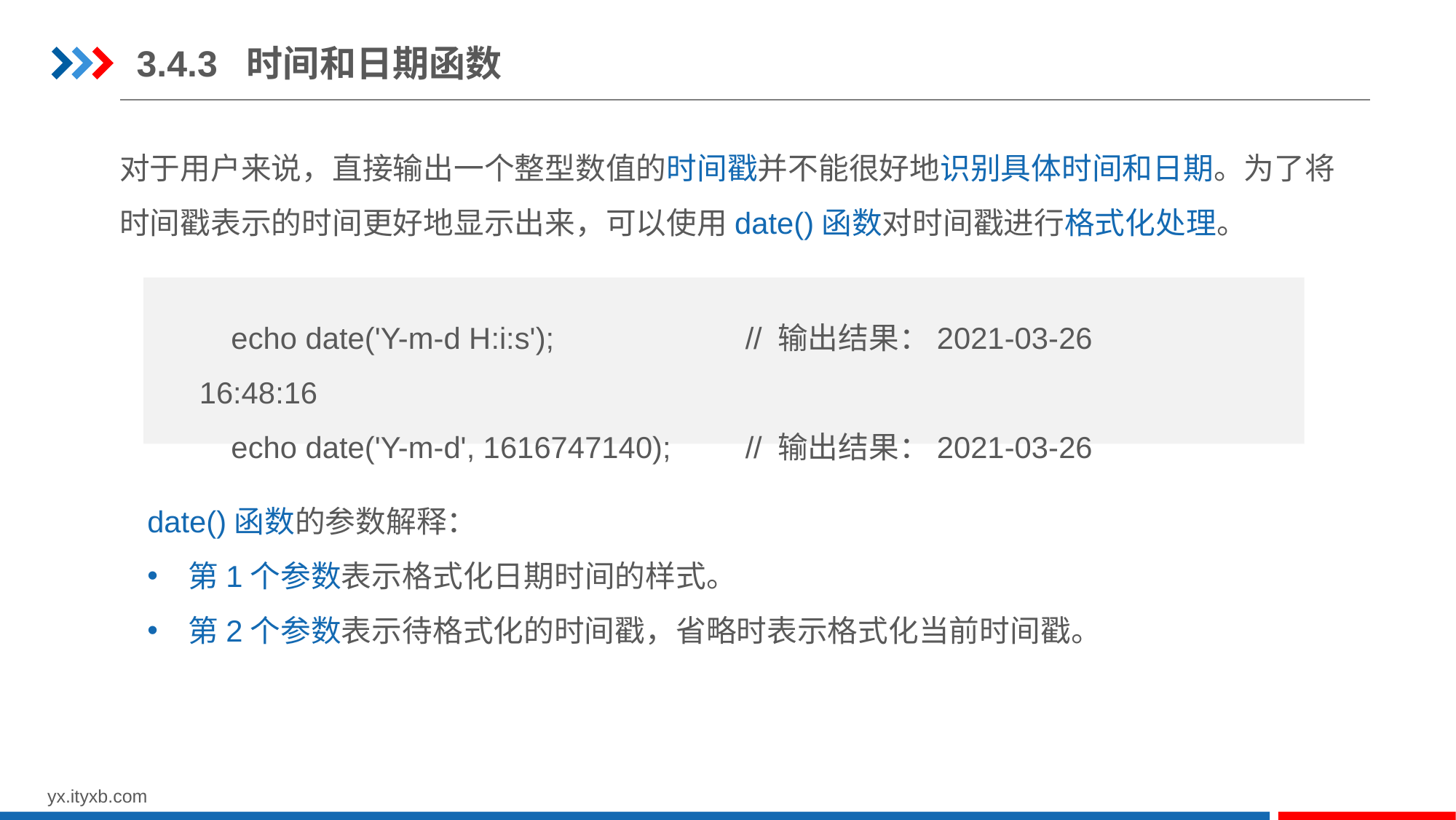

3.4.3  时间和日期函数
对于用户来说，直接输出一个整型数值的时间戳并不能很好地识别具体时间和日期。为了将时间戳表示的时间更好地显示出来，可以使用date()函数对时间戳进行格式化处理。

echo date('Y-m-d H:i:s');		// 输出结果：2021-03-26 16:48:16
echo date('Y-m-d', 1616747140);	// 输出结果：2021-03-26
date()函数的参数解释：
第1个参数表示格式化日期时间的样式。
第2个参数表示待格式化的时间戳，省略时表示格式化当前时间戳。